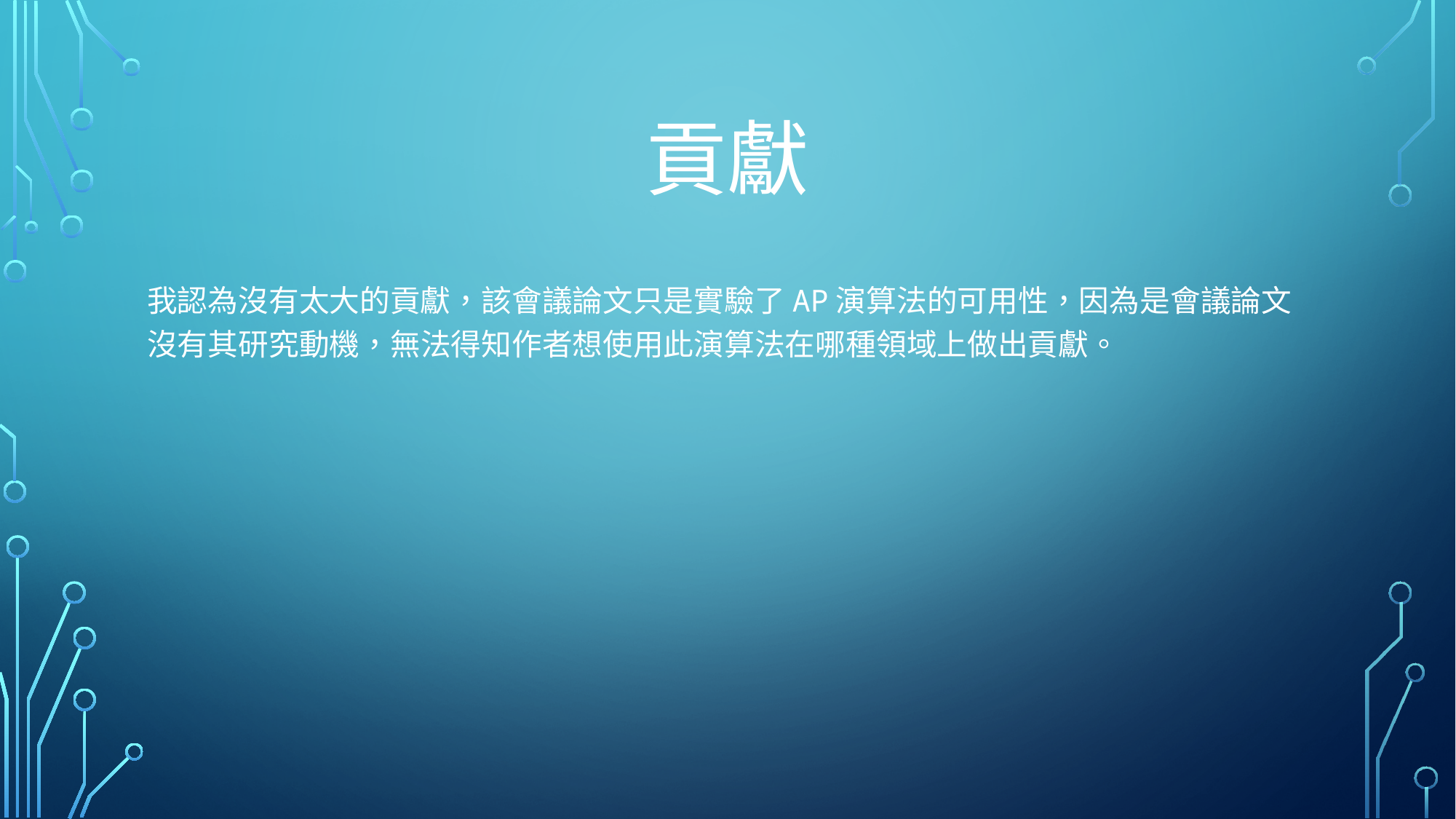

# 貢獻
我認為沒有太大的貢獻，該會議論文只是實驗了AP演算法的可用性，因為是會議論文沒有其研究動機，無法得知作者想使用此演算法在哪種領域上做出貢獻。